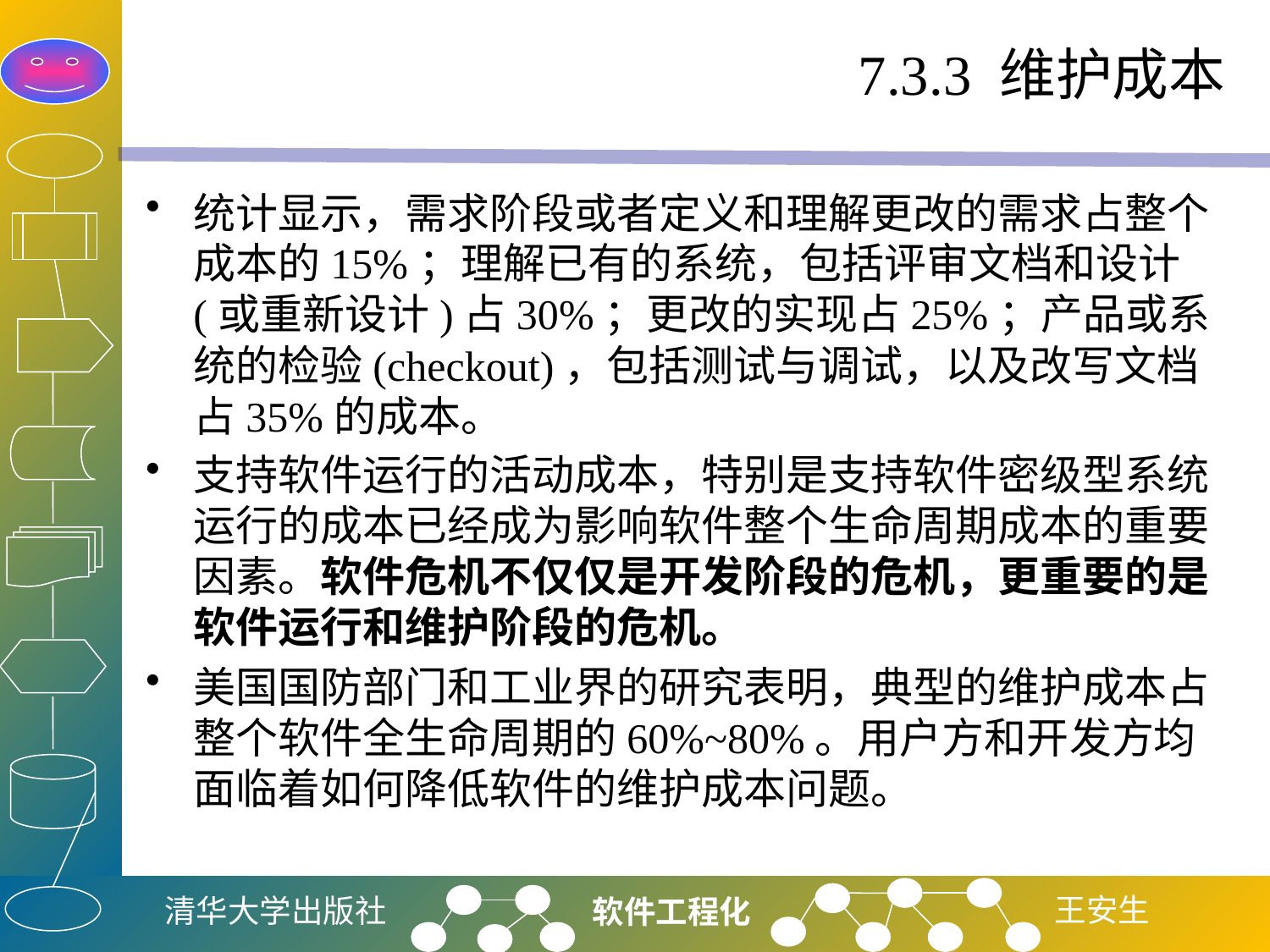

# 7.3.3 维护成本
统计显示，需求阶段或者定义和理解更改的需求占整个成本的15%；理解已有的系统，包括评审文档和设计(或重新设计)占30%；更改的实现占25%；产品或系统的检验(checkout)，包括测试与调试，以及改写文档占35%的成本。
支持软件运行的活动成本，特别是支持软件密级型系统运行的成本已经成为影响软件整个生命周期成本的重要因素。软件危机不仅仅是开发阶段的危机，更重要的是软件运行和维护阶段的危机。
美国国防部门和工业界的研究表明，典型的维护成本占整个软件全生命周期的60%~80%。用户方和开发方均面临着如何降低软件的维护成本问题。